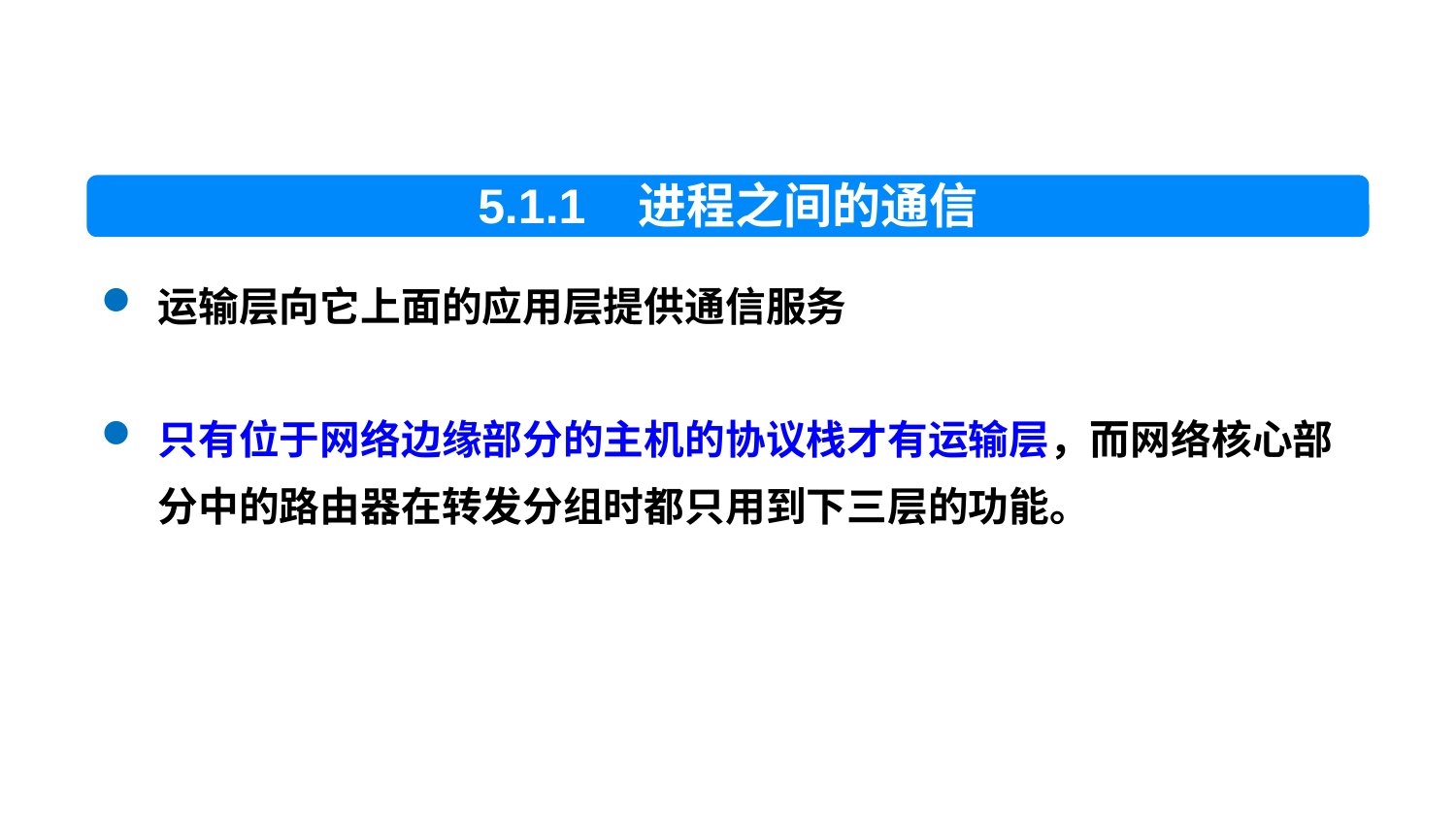

5.1.1   进程之间的通信

运输层向它上面的应用层提供通信服务

只有位于网络边缘部分的主机的协议栈才有运输层，而网络核心部分中的路由器在转发分组时都只用到下三层的功能。
5